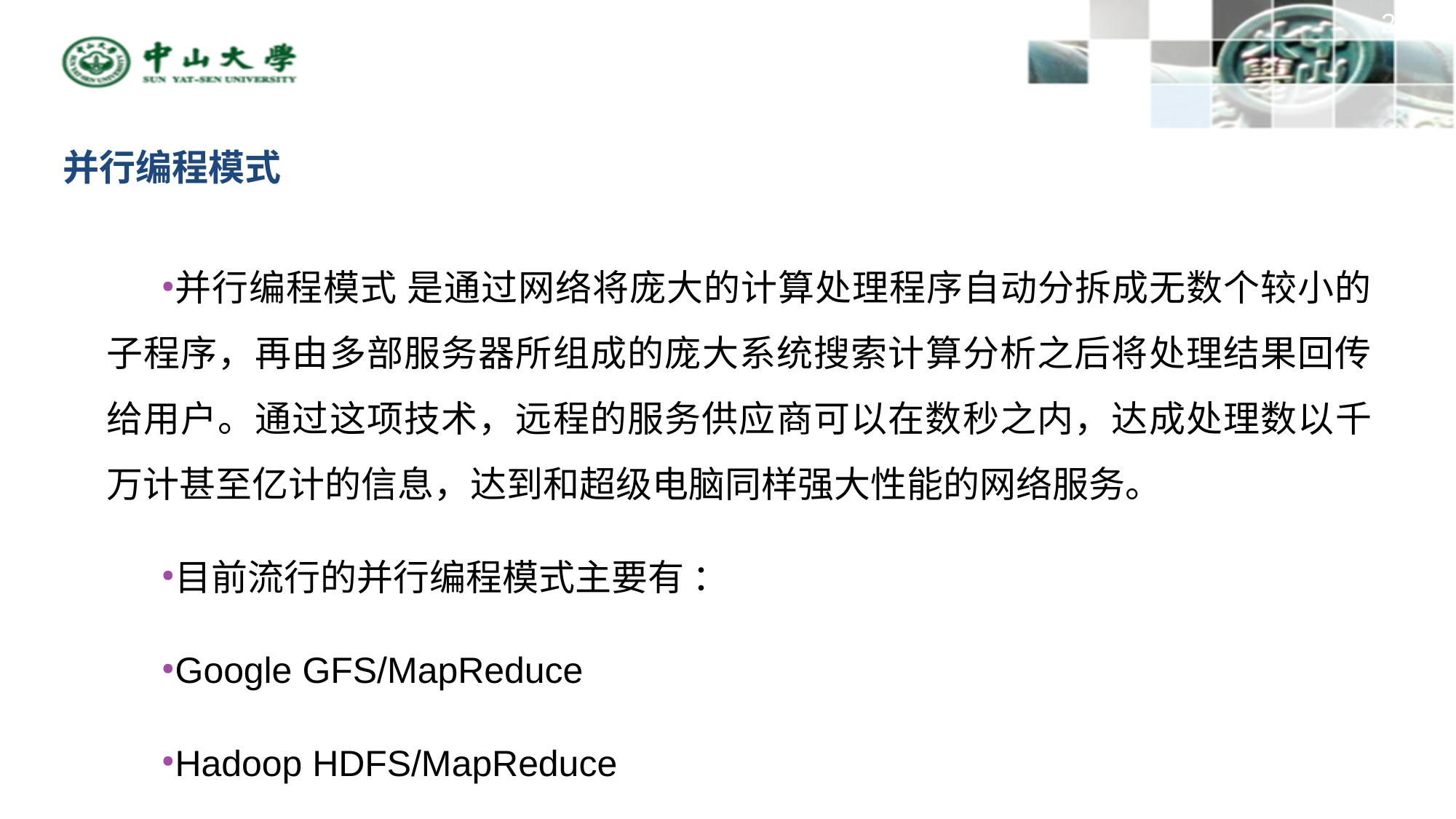

27
# 并行编程模式
并行编程模式 是通过网络将庞大的计算处理程序自动分拆成无数个较小的子程序，再由多部服务器所组成的庞大系统搜索计算分析之后将处理结果回传给用户。通过这项技术，远程的服务供应商可以在数秒之内，达成处理数以千万计甚至亿计的信息，达到和超级电脑同样强大性能的网络服务。
目前流行的并行编程模式主要有 ：
Google GFS/MapReduce
Hadoop HDFS/MapReduce